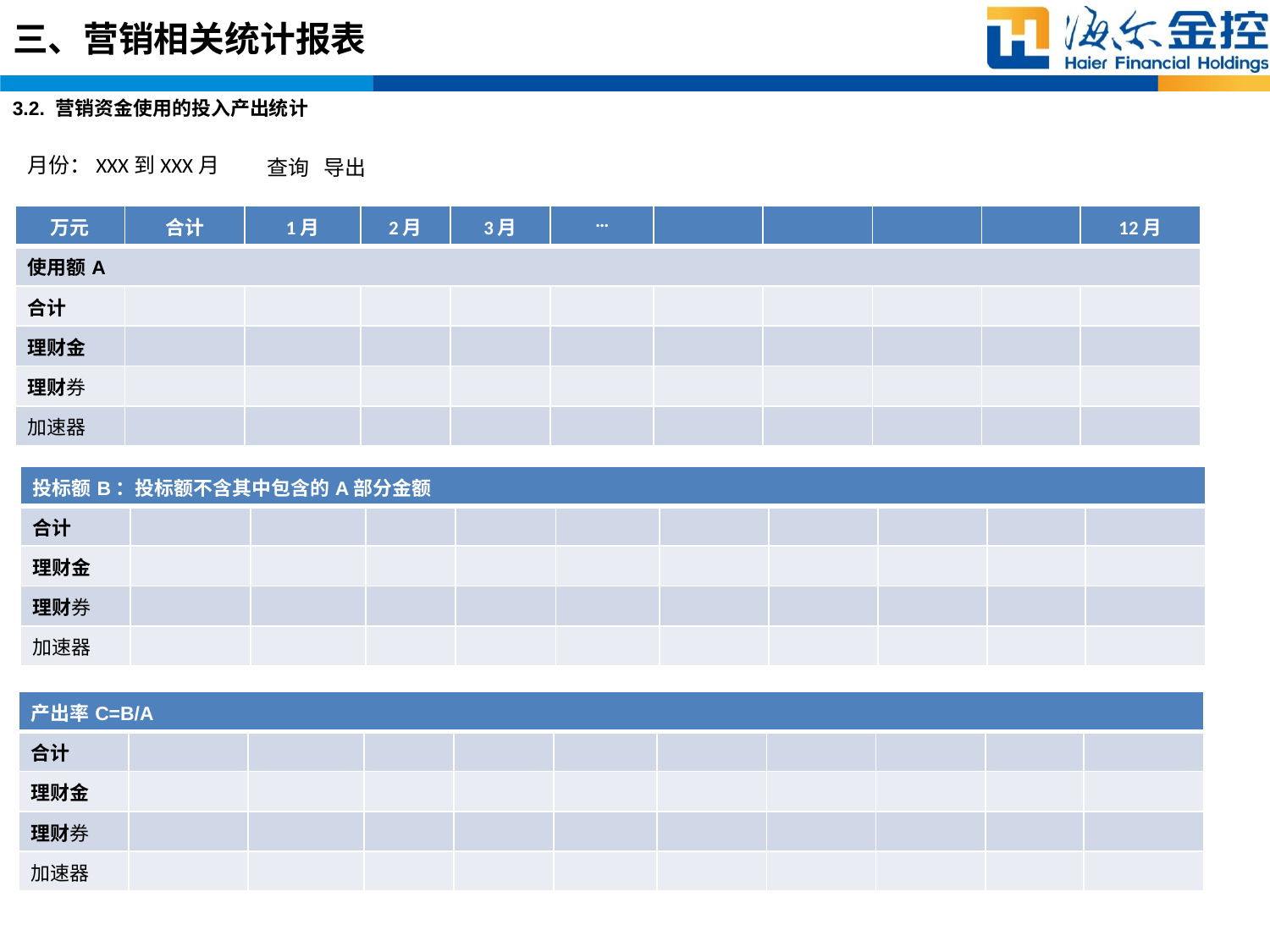

# 三、营销相关统计报表
3.2. 营销资金使用的投入产出统计
月份：XXX到XXX月
查询   导出
| 万元 | 合计 | 1月 | 2月 | 3月 | … |  |  |  |  | 12月 |
| --- | --- | --- | --- | --- | --- | --- | --- | --- | --- | --- |
| 使用额A |  |  |  |  |  |  |  |  |  |  |
| 合计 |  |  |  |  |  |  |  |  |  |  |
| 理财金 |  |  |  |  |  |  |  |  |  |  |
| 理财券 |  |  |  |  |  |  |  |  |  |  |
| 加速器 |  |  |  |  |  |  |  |  |  |  |
| 投标额B：投标额不含其中包含的A部分金额 |  |  |  |  |  |  |  |  |  |  |
| --- | --- | --- | --- | --- | --- | --- | --- | --- | --- | --- |
| 合计 |  |  |  |  |  |  |  |  |  |  |
| 理财金 |  |  |  |  |  |  |  |  |  |  |
| 理财券 |  |  |  |  |  |  |  |  |  |  |
| 加速器 |  |  |  |  |  |  |  |  |  |  |
| 产出率C=B/A |  |  |  |  |  |  |  |  |  |  |
| --- | --- | --- | --- | --- | --- | --- | --- | --- | --- | --- |
| 合计 |  |  |  |  |  |  |  |  |  |  |
| 理财金 |  |  |  |  |  |  |  |  |  |  |
| 理财券 |  |  |  |  |  |  |  |  |  |  |
| 加速器 |  |  |  |  |  |  |  |  |  |  |